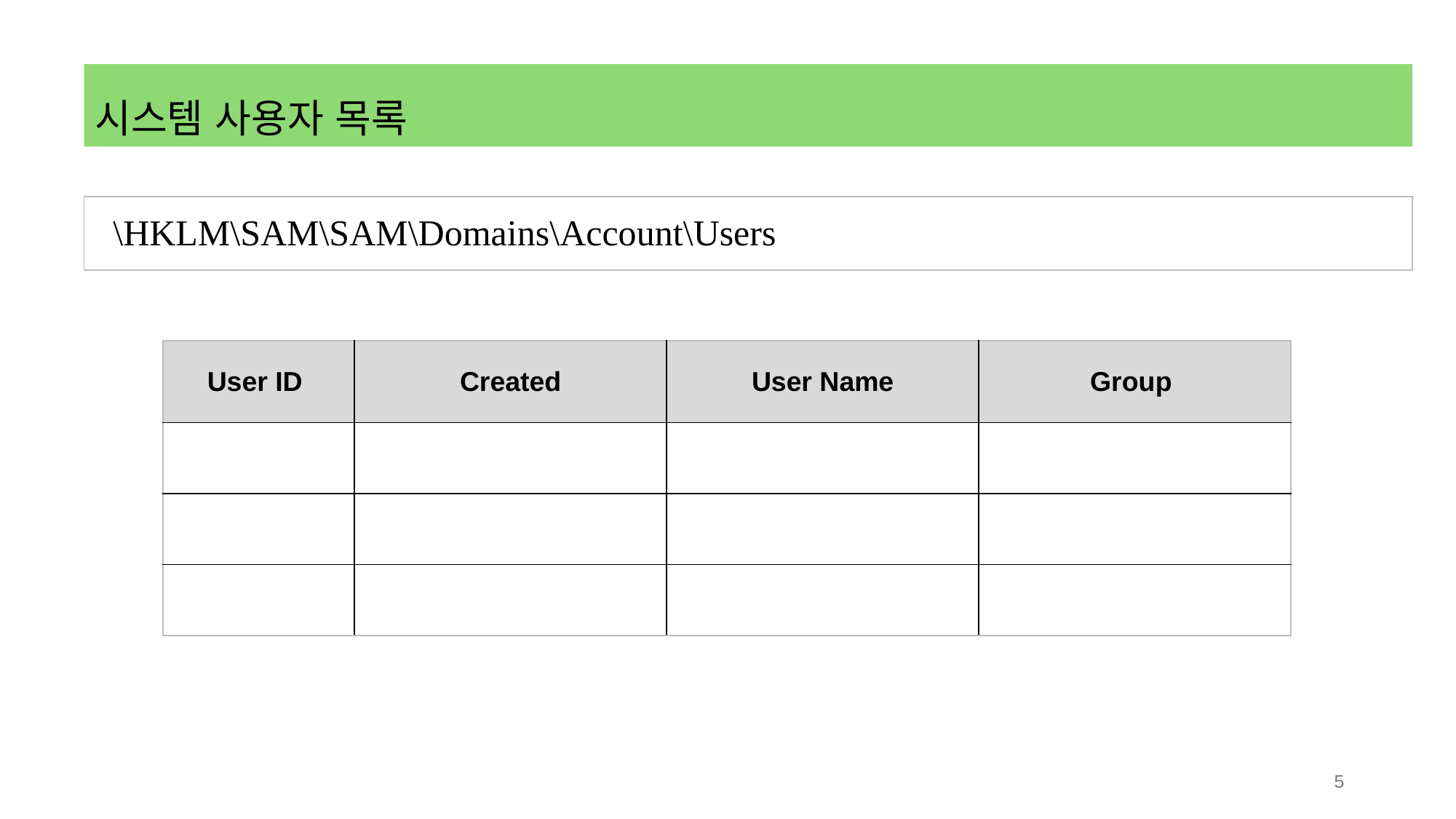

시스템 사용자 목록
| \HKLM\SAM\SAM\Domains\Account\Users |
| --- |
| User ID | Created | User Name | Group |
| --- | --- | --- | --- |
|  |  |  |  |
|  |  |  |  |
|  |  |  |  |
5